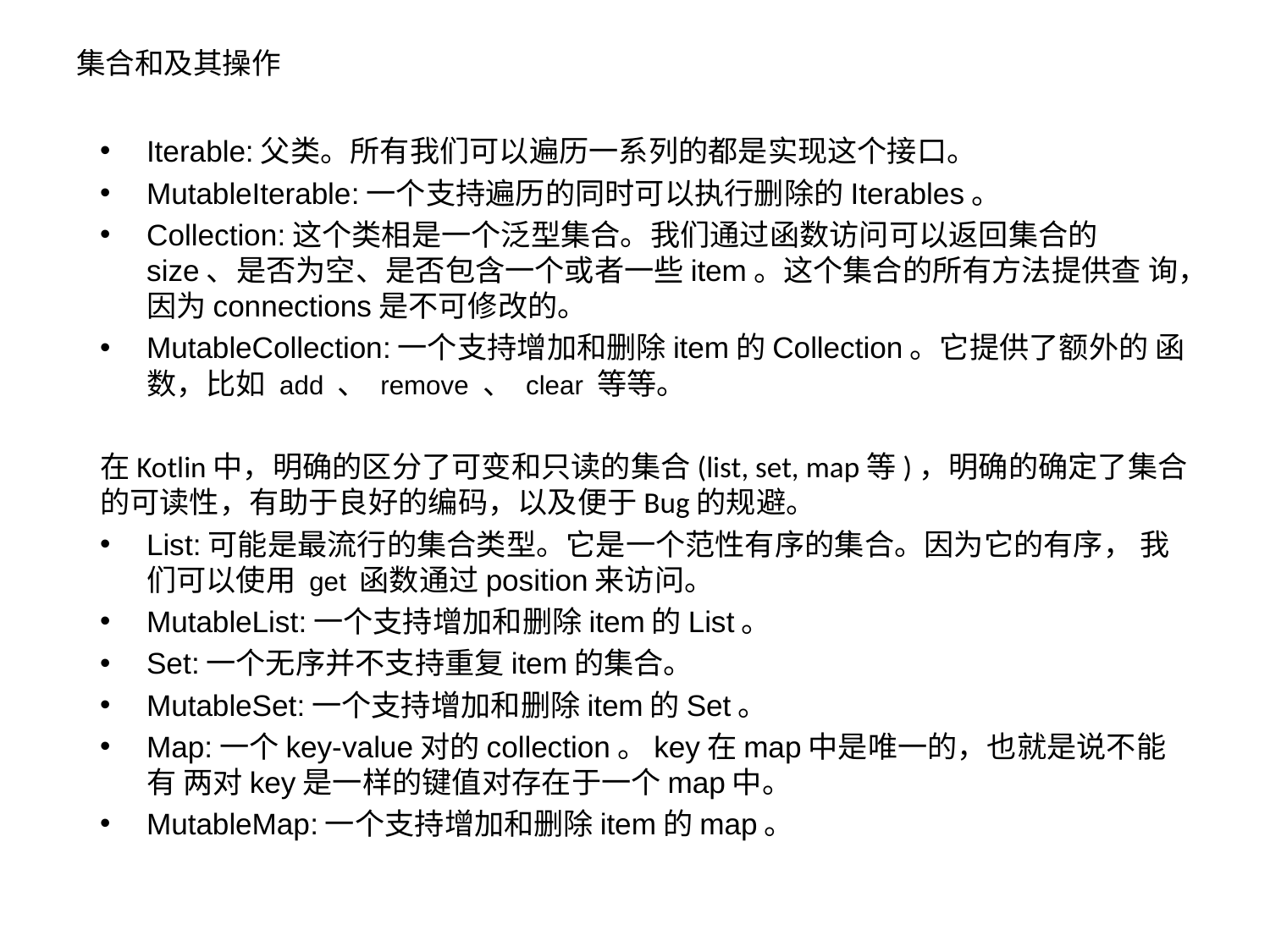

# 集合和及其操作
Iterable:父类。所有我们可以遍历一系列的都是实现这个接口。
MutableIterable:一个支持遍历的同时可以执行删除的Iterables。
Collection:这个类相是一个泛型集合。我们通过函数访问可以返回集合的 size、是否为空、是否包含一个或者一些item。这个集合的所有方法提供查 询，因为connections是不可修改的。
MutableCollection:一个支持增加和删除item的Collection。它提供了额外的 函数，比如 add 、 remove 、 clear 等等。

在Kotlin中，明确的区分了可变和只读的集合(list, set, map等)，明确的确定了集合的可读性，有助于良好的编码，以及便于Bug的规避。
List:可能是最流行的集合类型。它是一个范性有序的集合。因为它的有序， 我们可以使用 get 函数通过position来访问。
MutableList:一个支持增加和删除item的List。
Set:一个无序并不支持重复item的集合。
MutableSet:一个支持增加和删除item的Set。
Map:一个key-value对的collection。key在map中是唯一的，也就是说不能有 两对key是一样的键值对存在于一个map中。
MutableMap:一个支持增加和删除item的map。